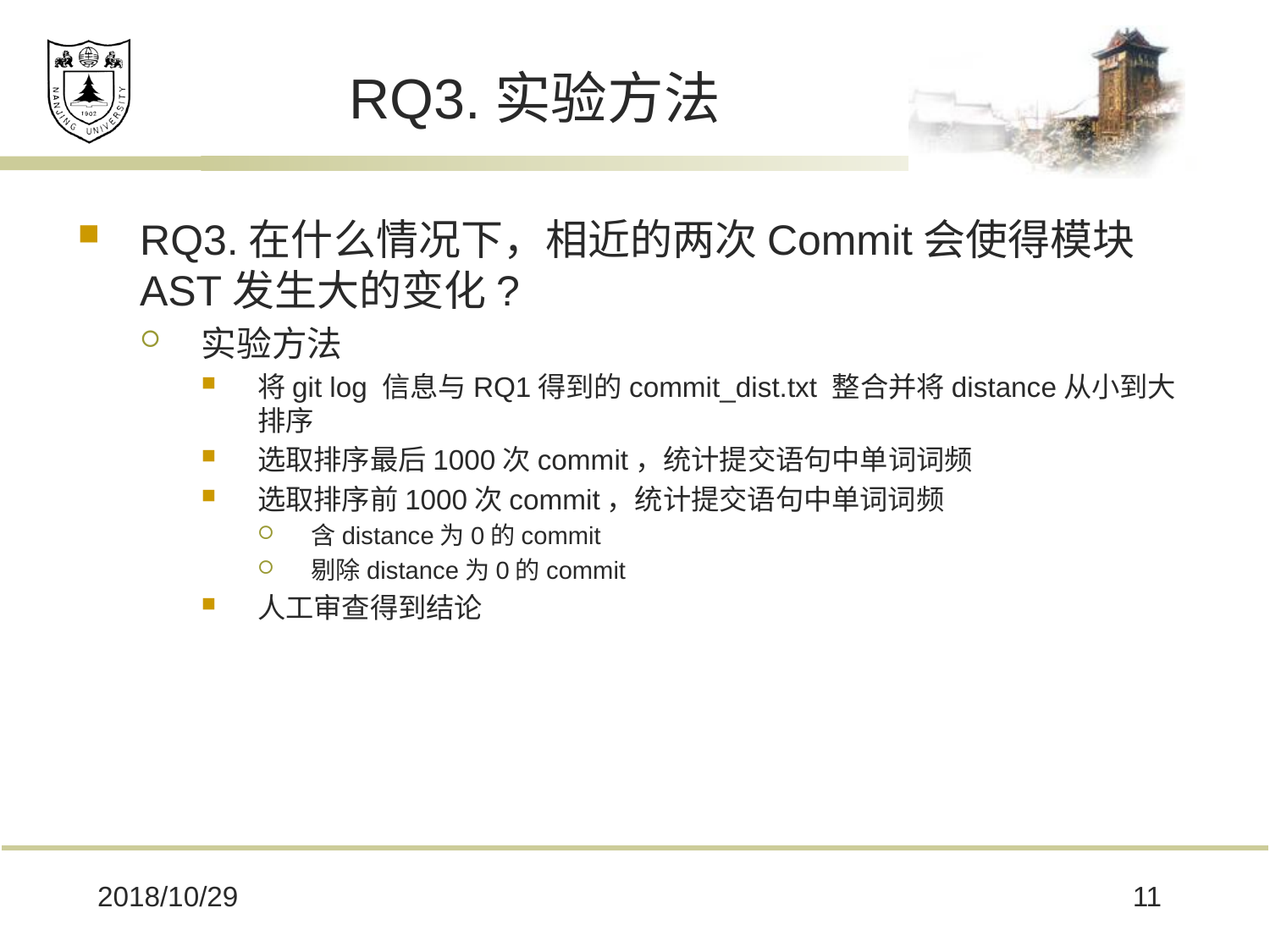

# RQ3.实验方法
RQ3.在什么情况下，相近的两次Commit会使得模块AST发生大的变化?
实验方法
将git log 信息与RQ1得到的commit_dist.txt 整合并将distance从小到大排序
选取排序最后1000次commit，统计提交语句中单词词频
选取排序前1000次commit，统计提交语句中单词词频
含distance为0的commit
剔除distance为0的commit
人工审查得到结论
2018/10/29
11